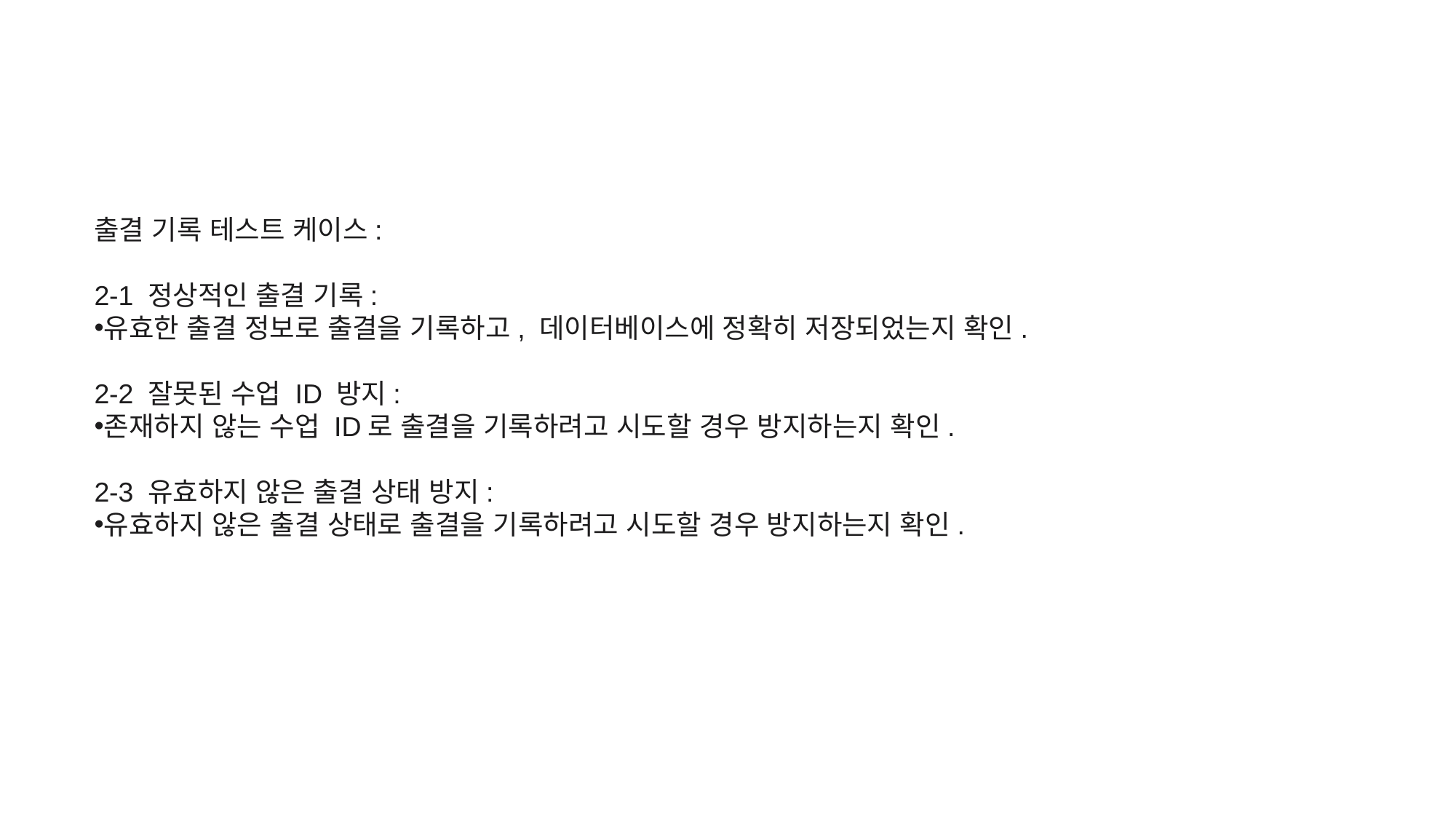

출결 기록 테스트 케이스:
2-1 정상적인 출결 기록:
유효한 출결 정보로 출결을 기록하고, 데이터베이스에 정확히 저장되었는지 확인.

2-2 잘못된 수업 ID 방지:
존재하지 않는 수업 ID로 출결을 기록하려고 시도할 경우 방지하는지 확인.

2-3 유효하지 않은 출결 상태 방지:
유효하지 않은 출결 상태로 출결을 기록하려고 시도할 경우 방지하는지 확인.